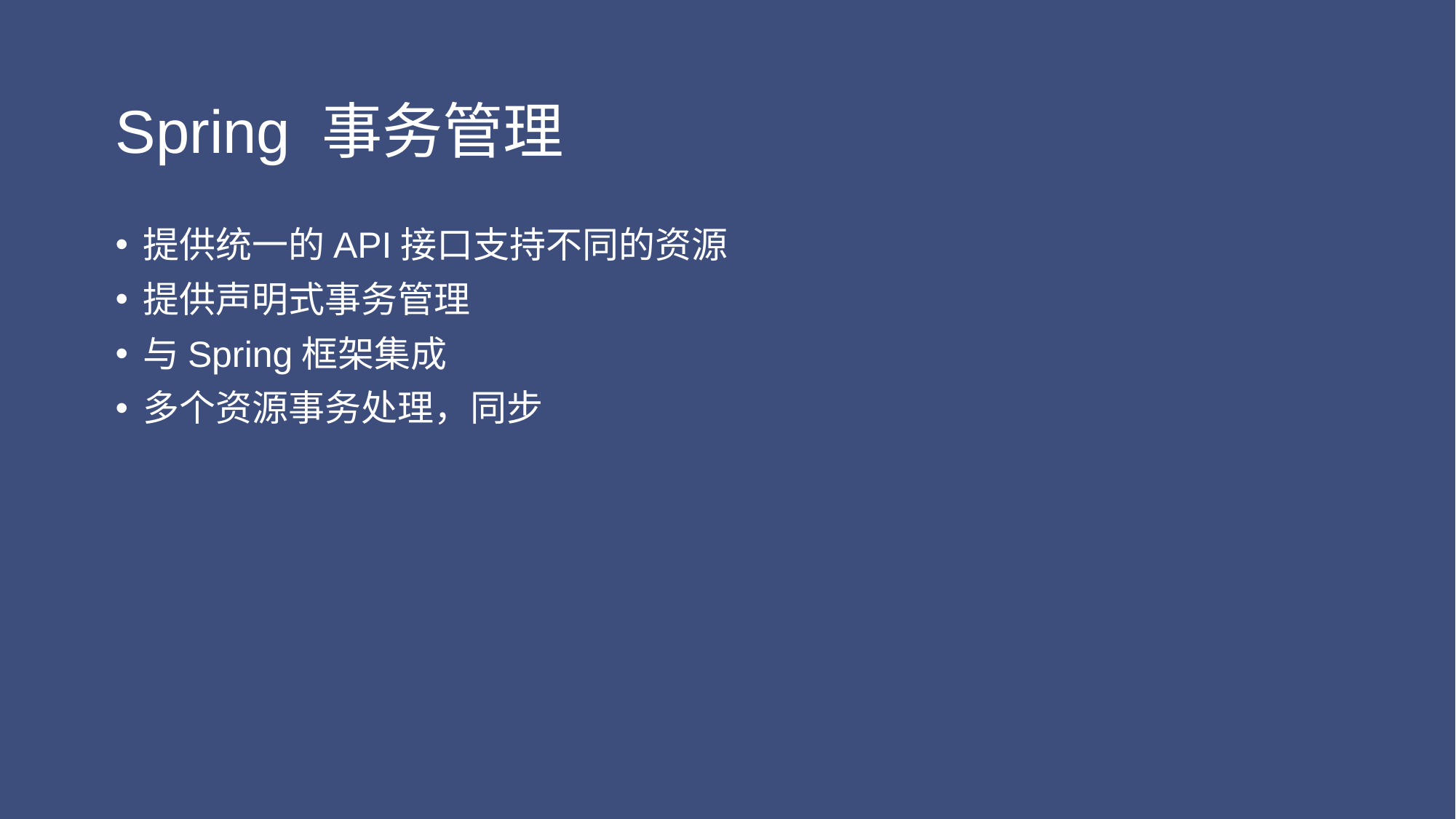

# Spring 事务管理
提供统一的API接口支持不同的资源
提供声明式事务管理
与Spring框架集成
多个资源事务处理，同步